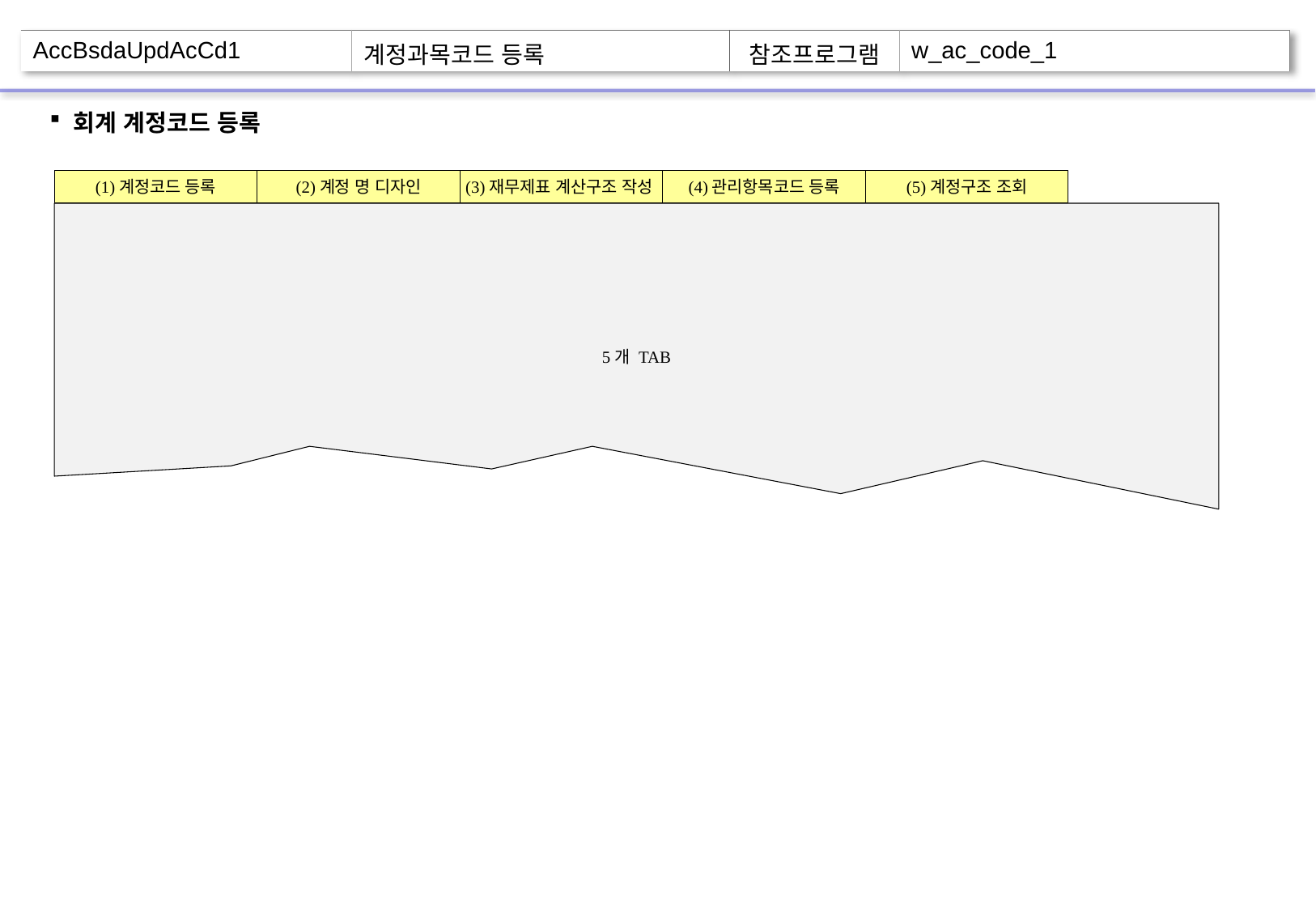

| AccBsdaUpdAcCd1 | 계정과목코드 등록 | 참조프로그램 | w\_ac\_code\_1 |
| --- | --- | --- | --- |
회계 계정코드 등록
(1)계정코드 등록
(2)계정 명 디자인
(3)재무제표 계산구조 작성
(4)관리항목코드 등록
(5)계정구조 조회
5개 TAB